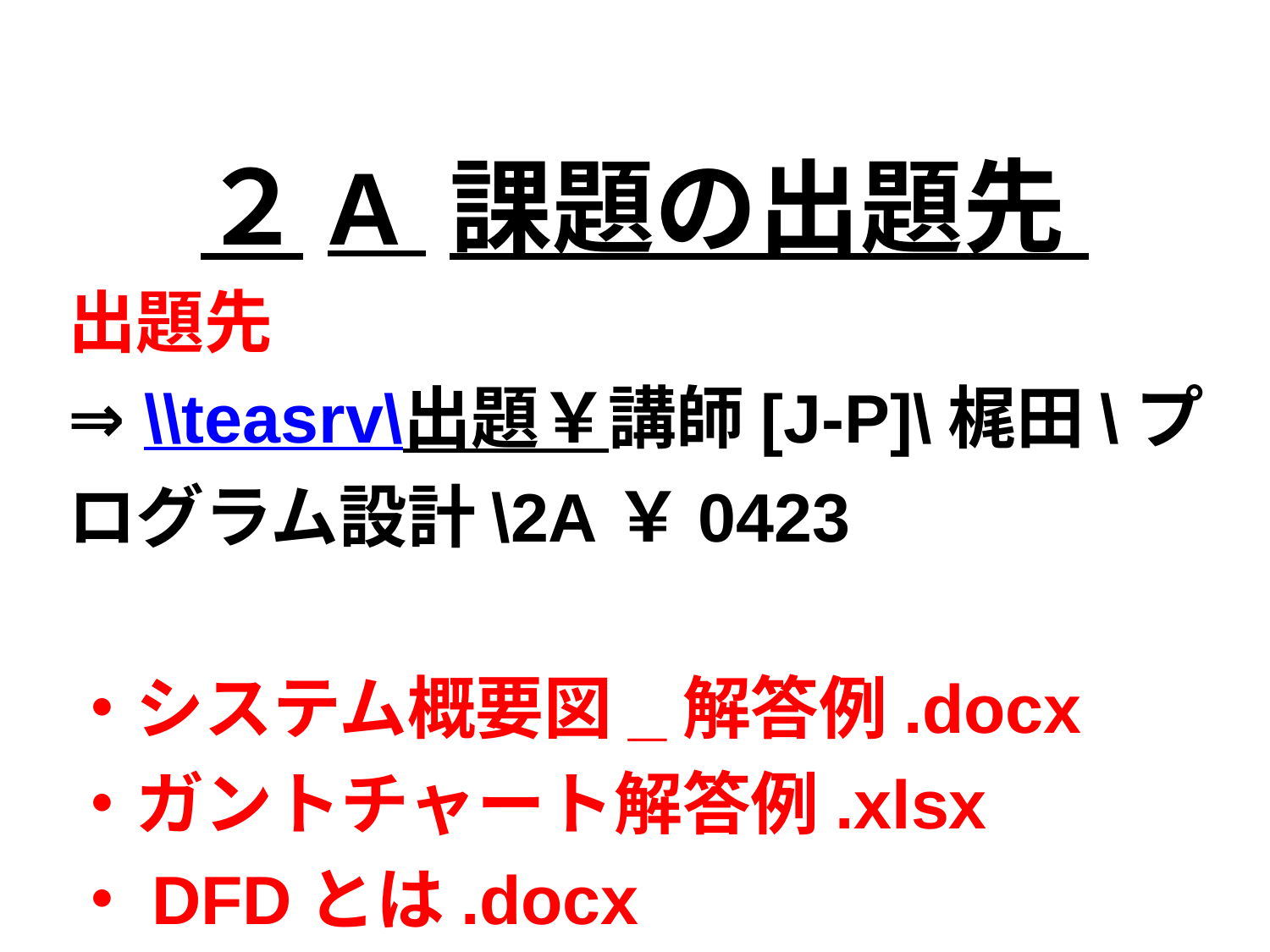

２A 課題の出題先
出題先
⇒ \\teasrv\出題￥講師[J-P]\梶田\プログラム設計\2A￥0423

・システム概要図_解答例.docx
・ガントチャート解答例.xlsx
・DFDとは.docx